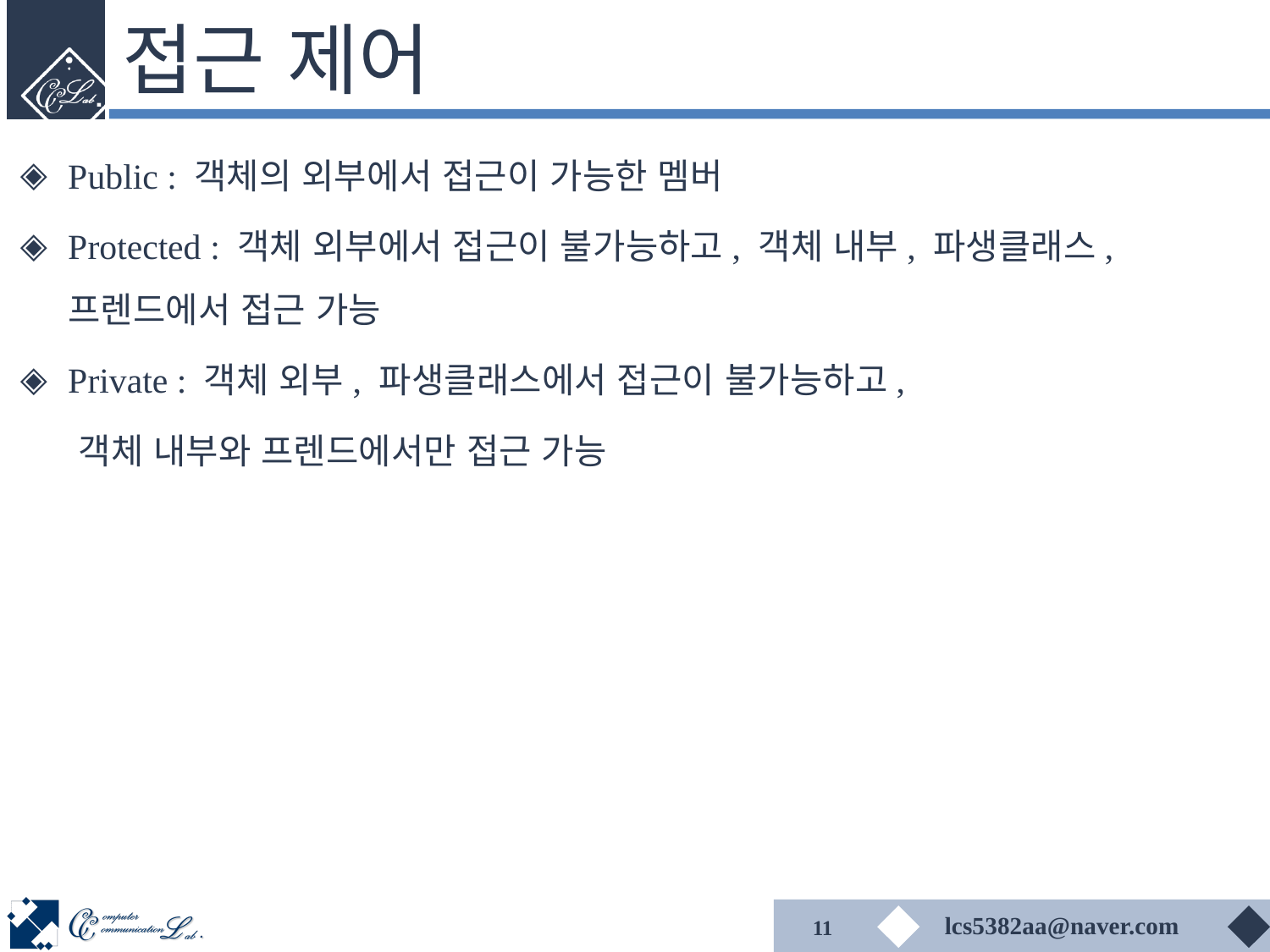

# 접근 제어
Public : 객체의 외부에서 접근이 가능한 멤버
Protected : 객체 외부에서 접근이 불가능하고, 객체 내부, 파생클래스,           프렌드에서 접근 가능
Private : 객체 외부, 파생클래스에서 접근이 불가능하고,
     객체 내부와 프렌드에서만 접근 가능